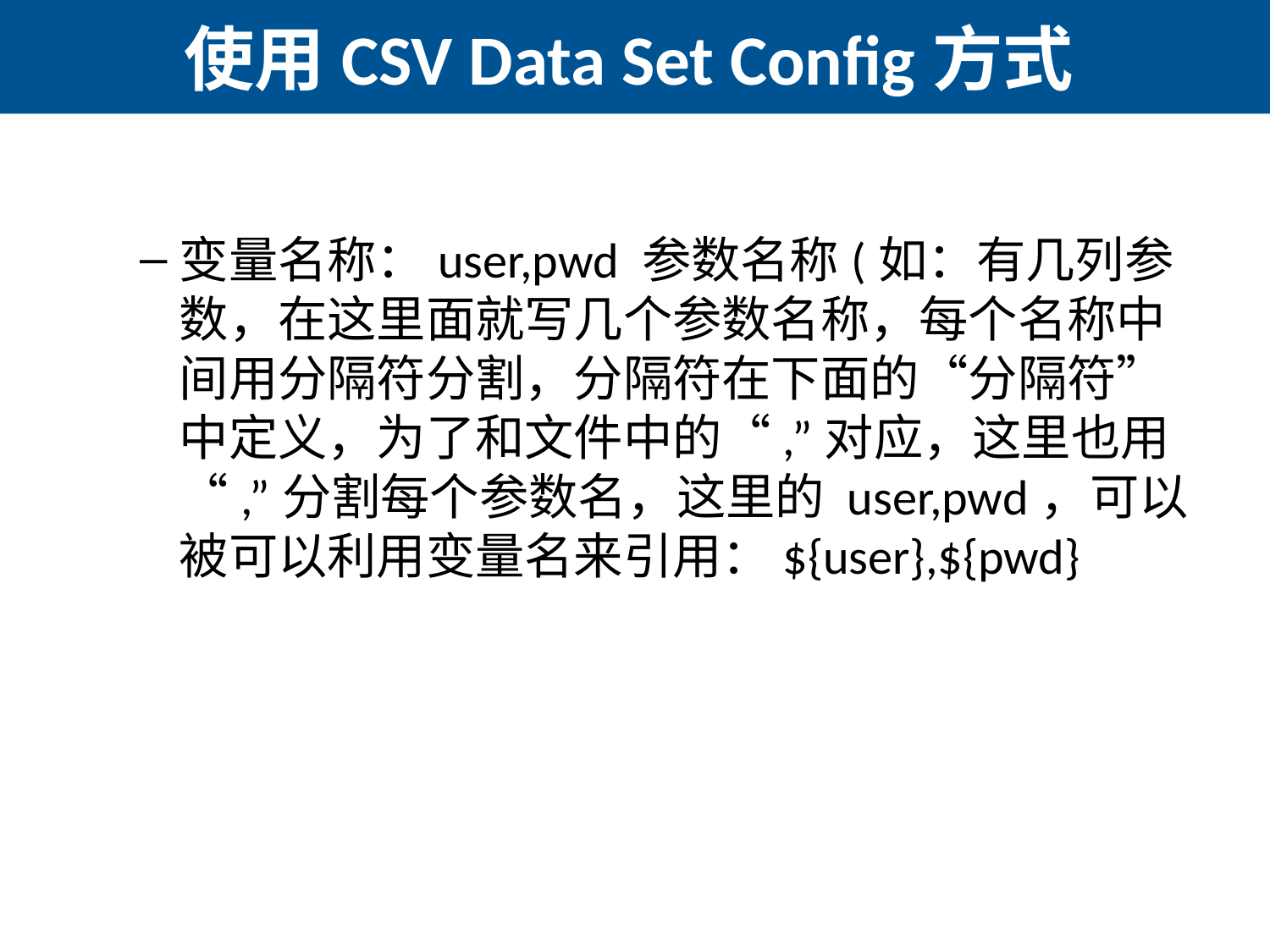

# 使用CSV Data Set Config方式
变量名称：user,pwd 参数名称(如：有几列参数，在这里面就写几个参数名称，每个名称中间用分隔符分割，分隔符在下面的“分隔符”中定义，为了和文件中的“,”对应，这里也用“,”分割每个参数名，这里的 user,pwd，可以被可以利用变量名来引用：${user},${pwd}